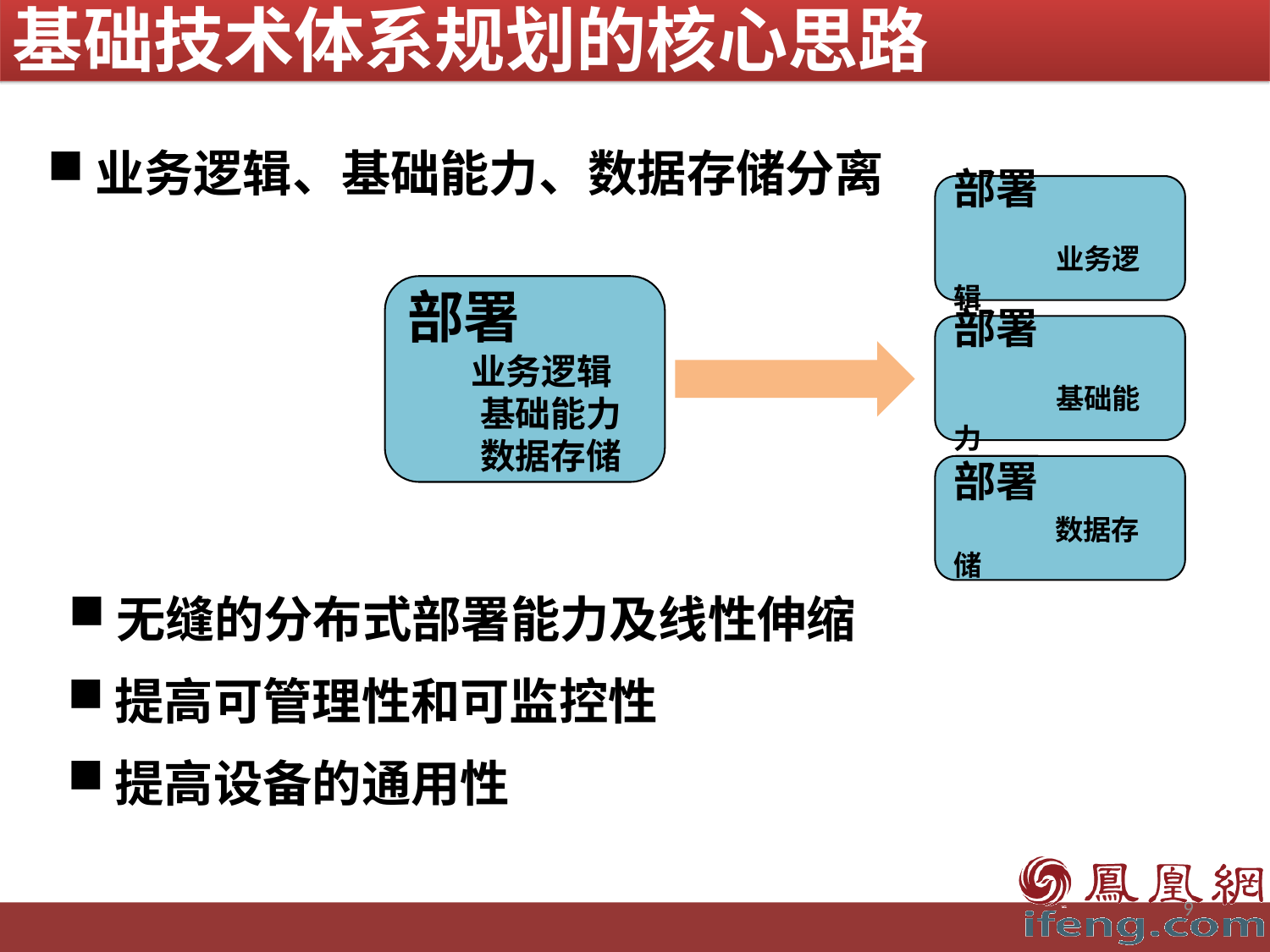

基础技术体系规划的核心思路
业务逻辑、基础能力、数据存储分离
部署
       业务逻辑
部署
       业务逻辑
        基础能力
        数据存储
部署
       基础能力

部署
            数据存储
无缝的分布式部署能力及线性伸缩
提高可管理性和可监控性
提高设备的通用性
9